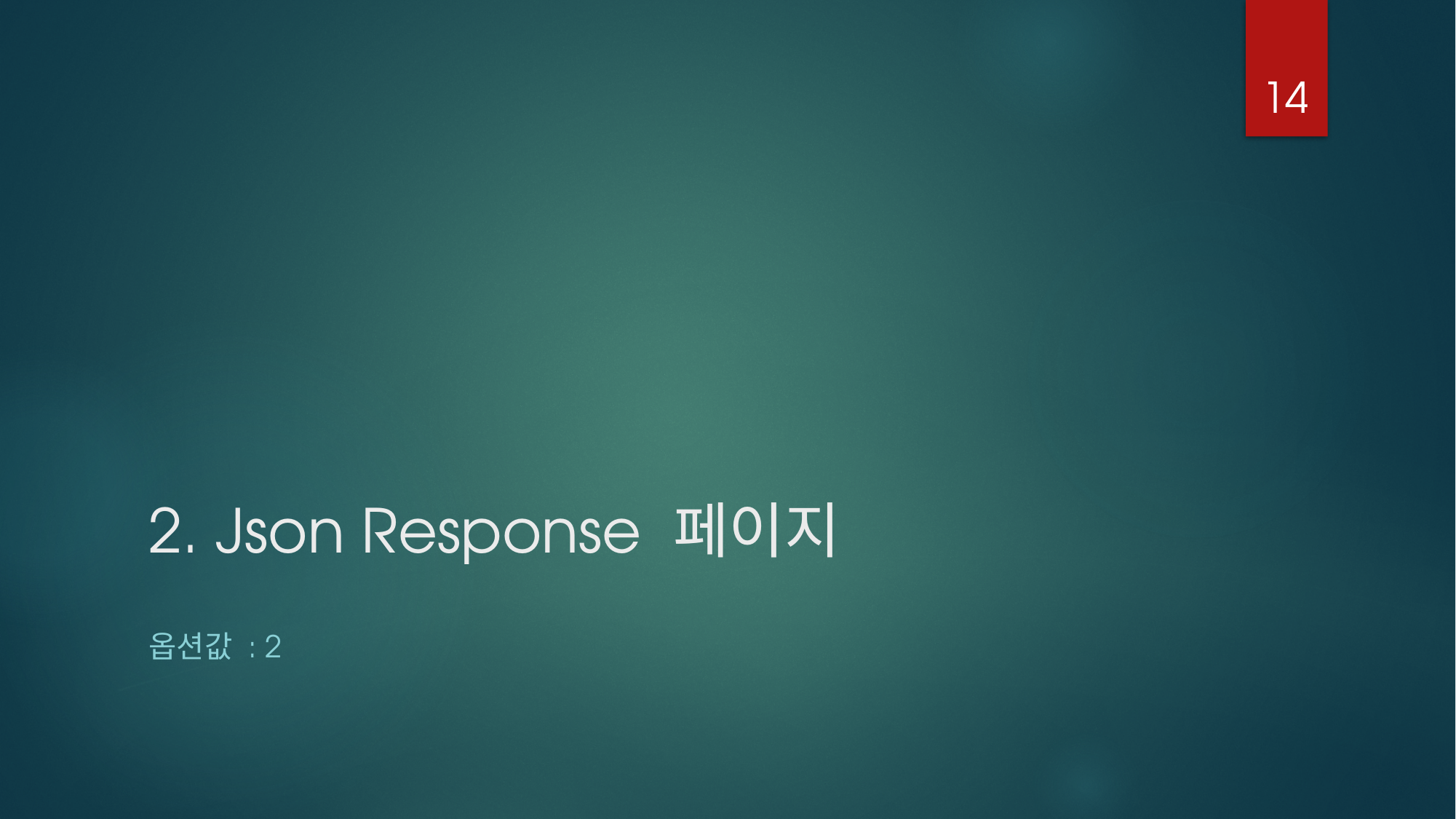

14
# 2. Json Response 페이지

옵션값 : 2